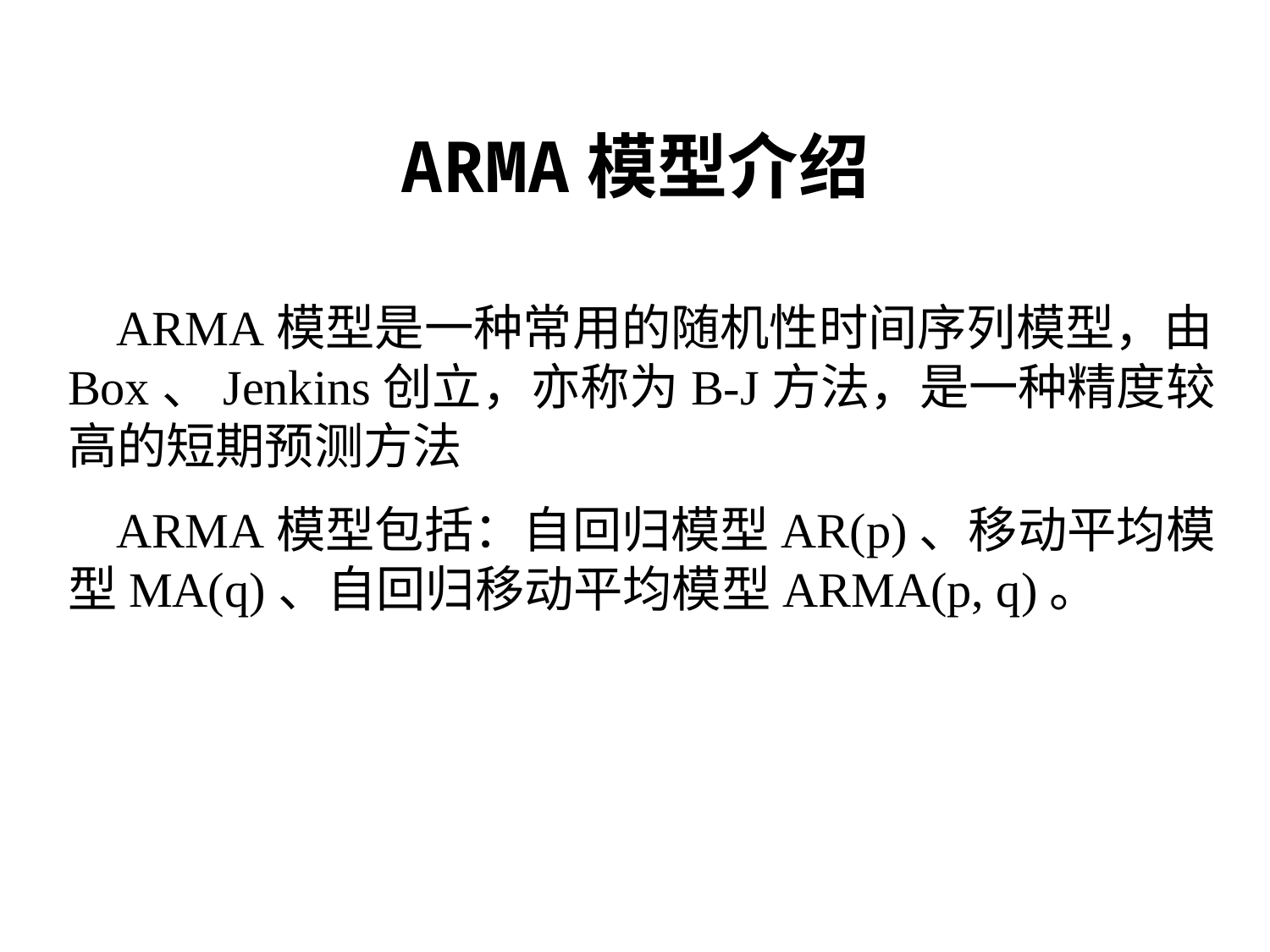

# ARMA模型介绍

    ARMA模型是一种常用的随机性时间序列模型，由Box、Jenkins创立，亦称为B-J方法，是一种精度较高的短期预测方法
    ARMA模型包括：自回归模型AR(p)、移动平均模型MA(q)、自回归移动平均模型ARMA(p, q)。